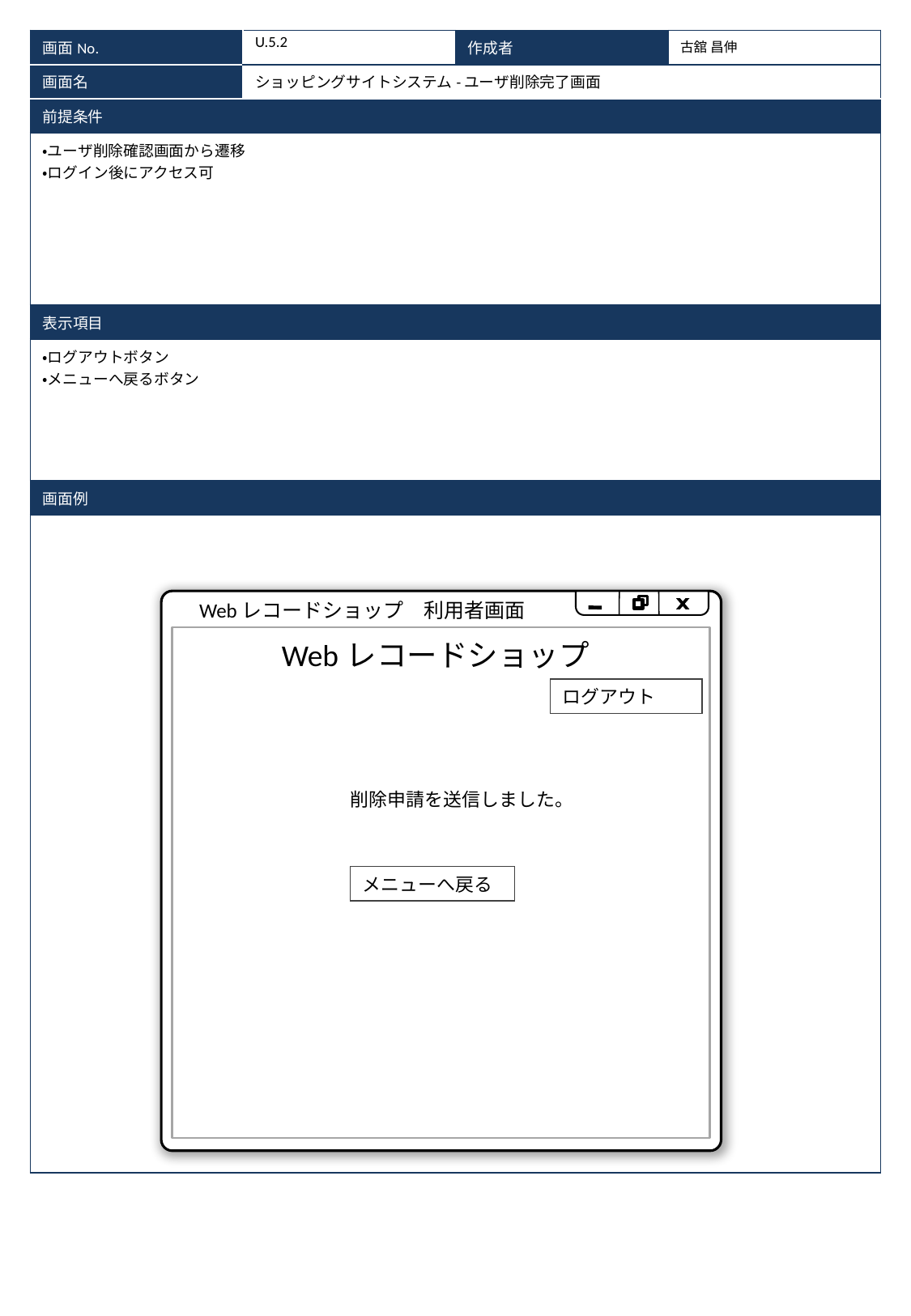

| 画面No. | U.5.2 | 作成者 | 古舘 昌伸 |
| --- | --- | --- | --- |
| 画面名 | ショッピングサイトシステム-ユーザ削除完了画面 |  |  |
| 前提条件 |  |  |  |
| ・ユーザ削除確認画面から遷移 ・ログイン後にアクセス可 |  |  |  |
| 表示項目 |  |  |  |
| ・ログアウトボタン ・メニューへ戻るボタン |  |  |  |
| 画面例 |  |  |  |
|  |  |  |  |

Webレコードショップ　利用者画面

Webレコードショップ
ログアウト
削除申請を送信しました。
メニューへ戻る